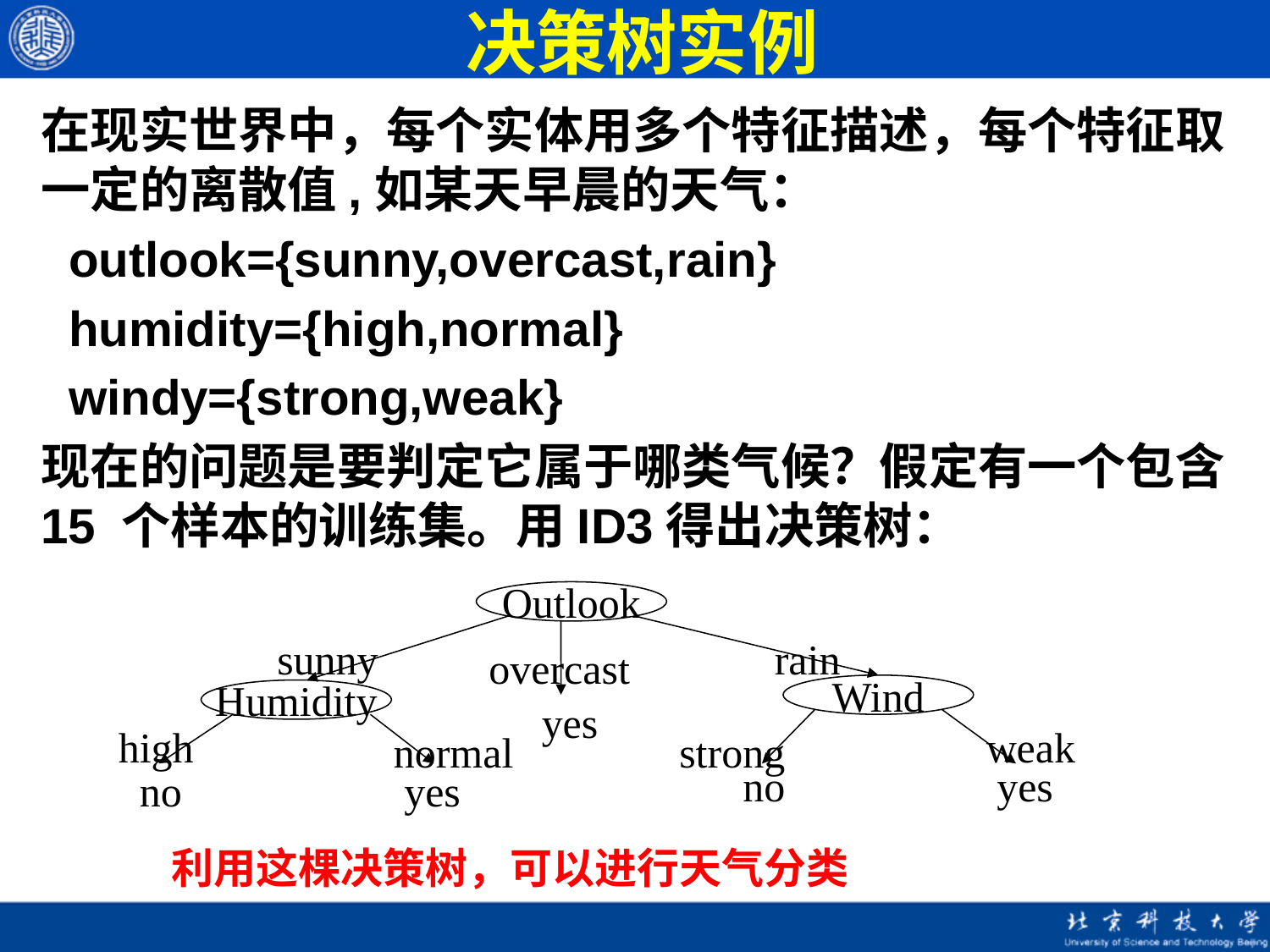

# 决策树实例
在现实世界中，每个实体用多个特征描述，每个特征取一定的离散值,如某天早晨的天气：
  outlook={sunny,overcast,rain}
  humidity={high,normal}
  windy={strong,weak}
现在的问题是要判定它属于哪类气候？假定有一个包含15 个样本的训练集。用ID3得出决策树：

Outlook

sunny
rain
overcast
Wind
Humidity
yes

high

weak
normal
strong
no
yes
no
yes
利用这棵决策树，可以进行天气分类